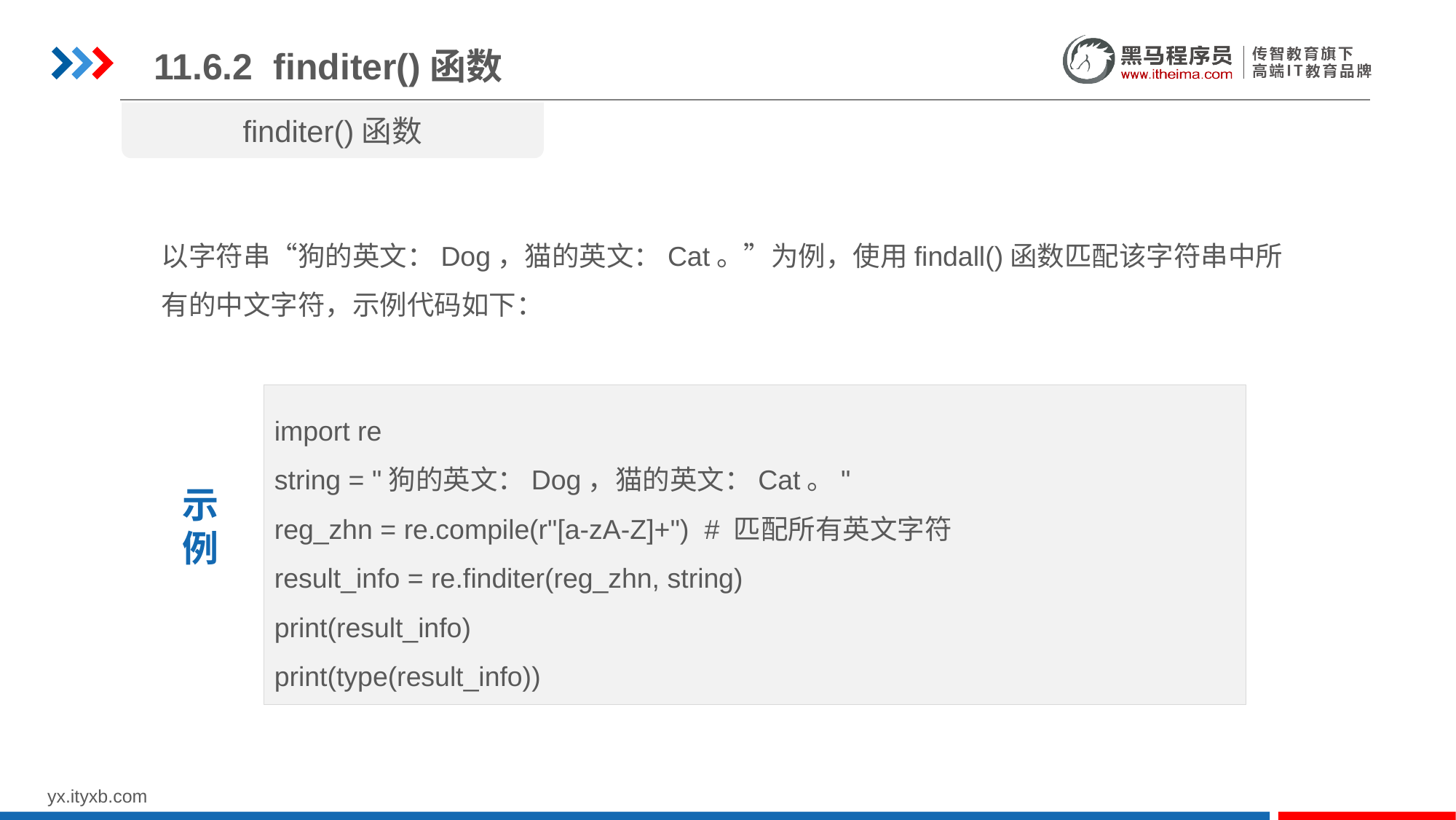

11.6.2  finditer()函数

finditer()函数
以字符串“狗的英文：Dog，猫的英文：Cat。”为例，使用findall()函数匹配该字符串中所有的中文字符，示例代码如下：
import re
string = "狗的英文：Dog，猫的英文：Cat。"
reg_zhn = re.compile(r"[a-zA-Z]+")  # 匹配所有英文字符
result_info = re.finditer(reg_zhn, string)
print(result_info)
print(type(result_info))
示
例